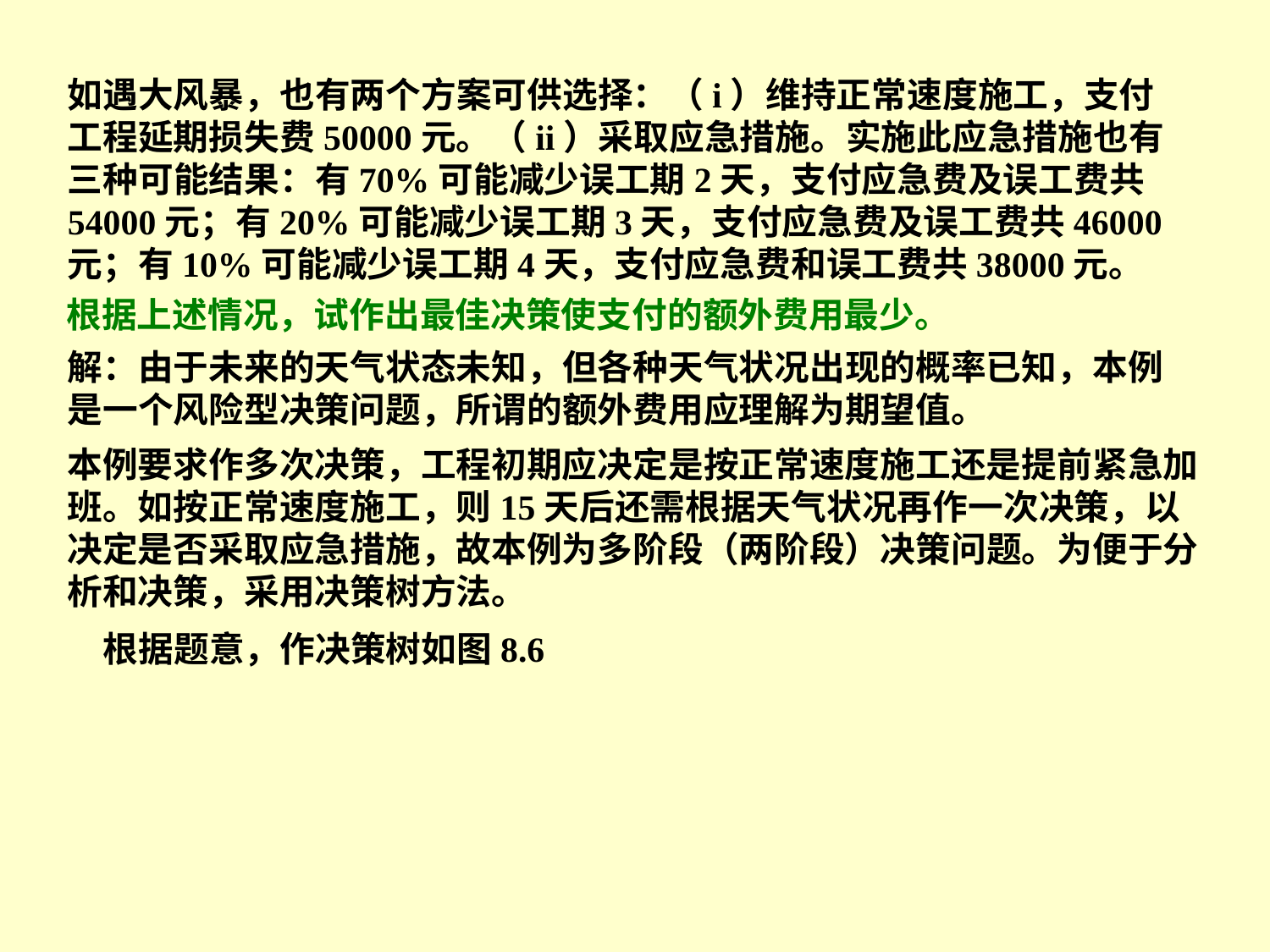

如遇大风暴，也有两个方案可供选择：（i）维持正常速度施工，支付工程延期损失费50000元。（ii）采取应急措施。实施此应急措施也有三种可能结果：有70%可能减少误工期2天，支付应急费及误工费共54000元；有20%可能减少误工期3天，支付应急费及误工费共46000元；有10%可能减少误工期4天，支付应急费和误工费共38000元。
根据上述情况，试作出最佳决策使支付的额外费用最少。
解：由于未来的天气状态未知，但各种天气状况出现的概率已知，本例是一个风险型决策问题，所谓的额外费用应理解为期望值。
本例要求作多次决策，工程初期应决定是按正常速度施工还是提前紧急加班。如按正常速度施工，则15天后还需根据天气状况再作一次决策，以决定是否采取应急措施，故本例为多阶段（两阶段）决策问题。为便于分析和决策，采用决策树方法。
根据题意，作决策树如图8.6